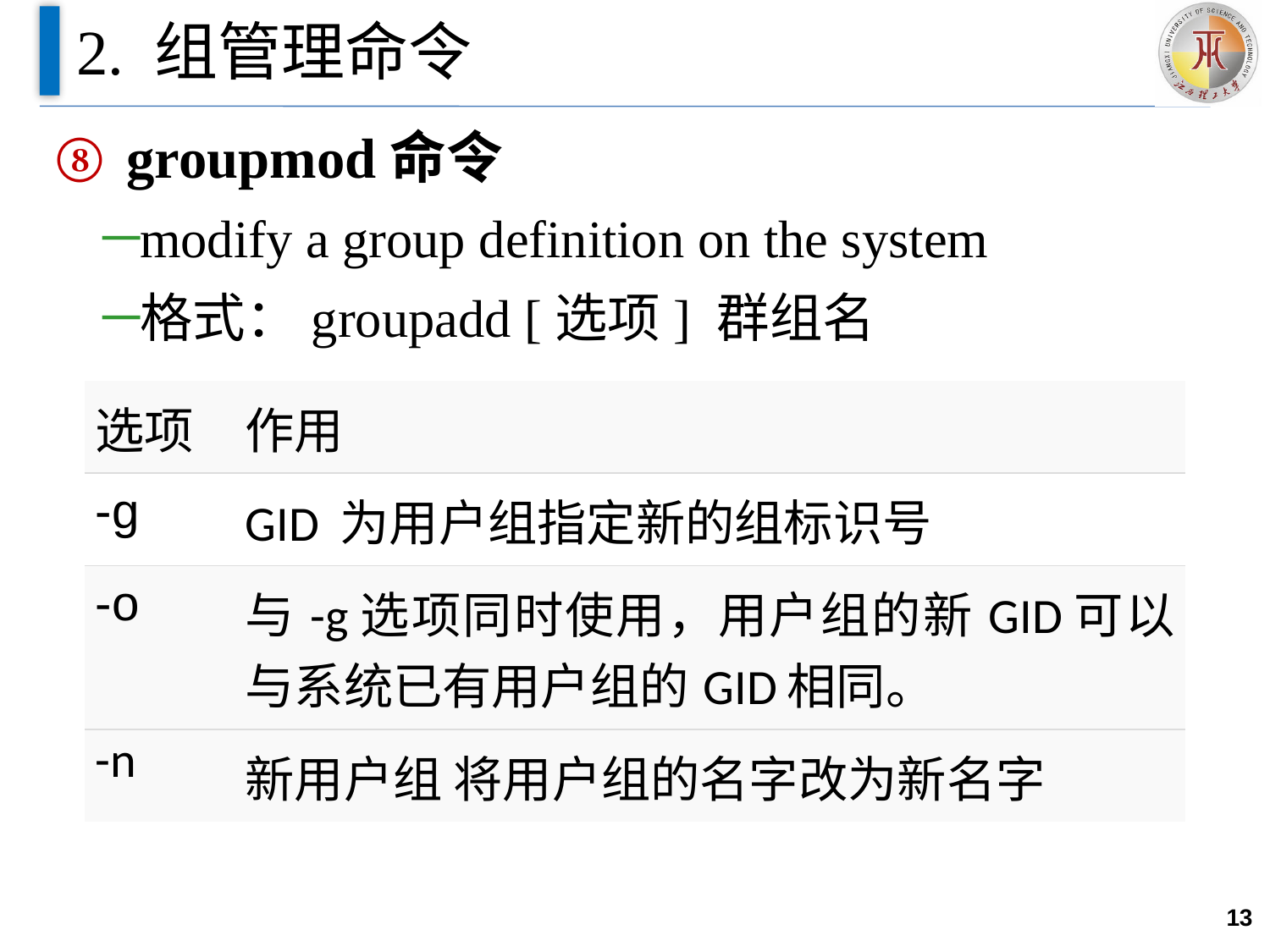

# 2. 组管理命令
groupmod命令
modify a group definition on the system
格式：groupadd [选项] 群组名
| 选项 | 作用 |
| --- | --- |
| -g | GID 为用户组指定新的组标识号 |
| -o | 与-g选项同时使用，用户组的新GID可以与系统已有用户组的GID相同。 |
| -n | 新用户组 将用户组的名字改为新名字 |
13